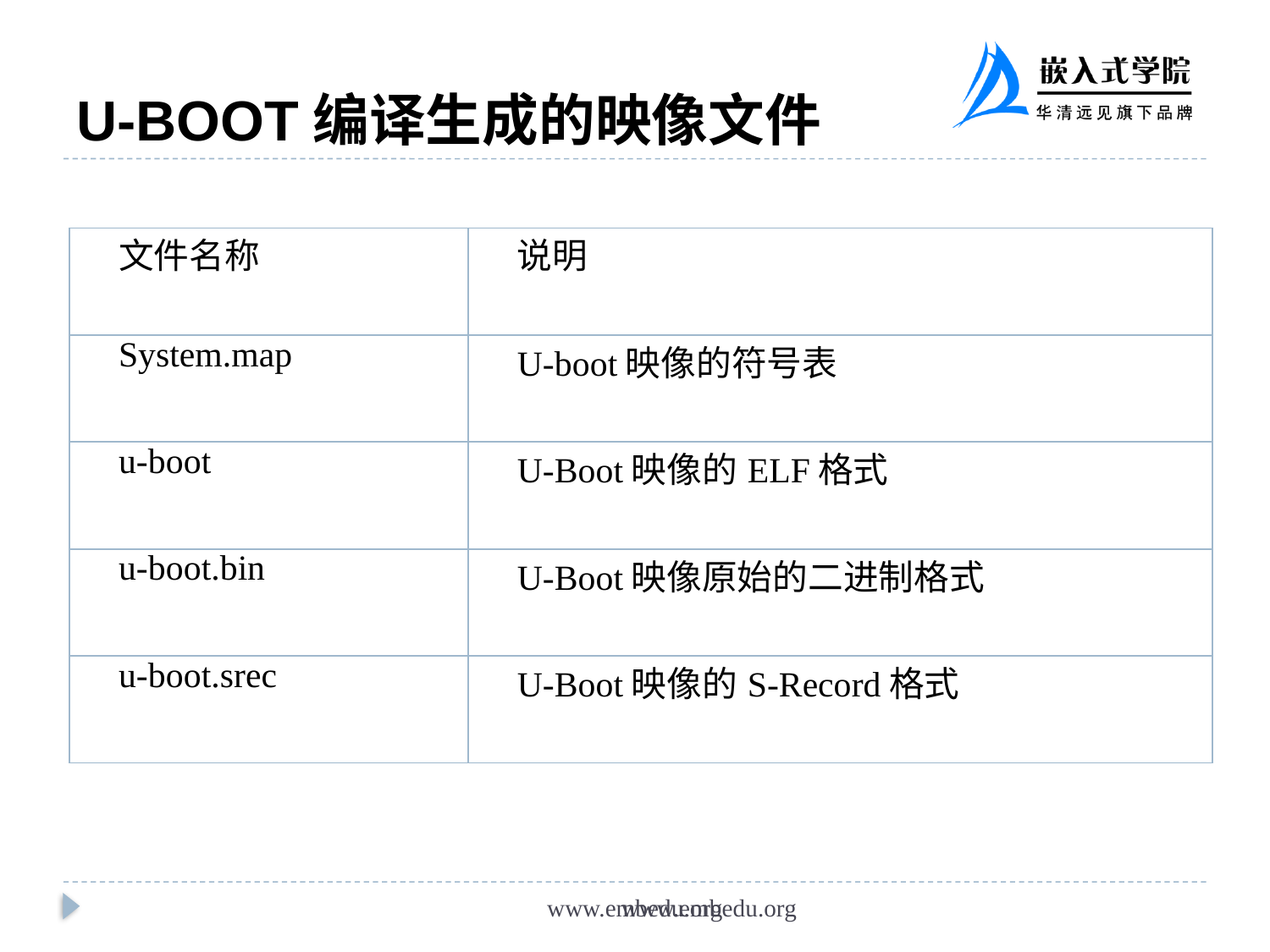

# U-BOOT编译生成的映像文件
| 文件名称 | 说明 |
| --- | --- |
| System.map | U-boot映像的符号表 |
| u-boot | U-Boot映像的ELF格式 |
| u-boot.bin | U-Boot映像原始的二进制格式 |
| u-boot.srec | U-Boot映像的S-Record格式 |
www.embedu.org
www.embedu.org